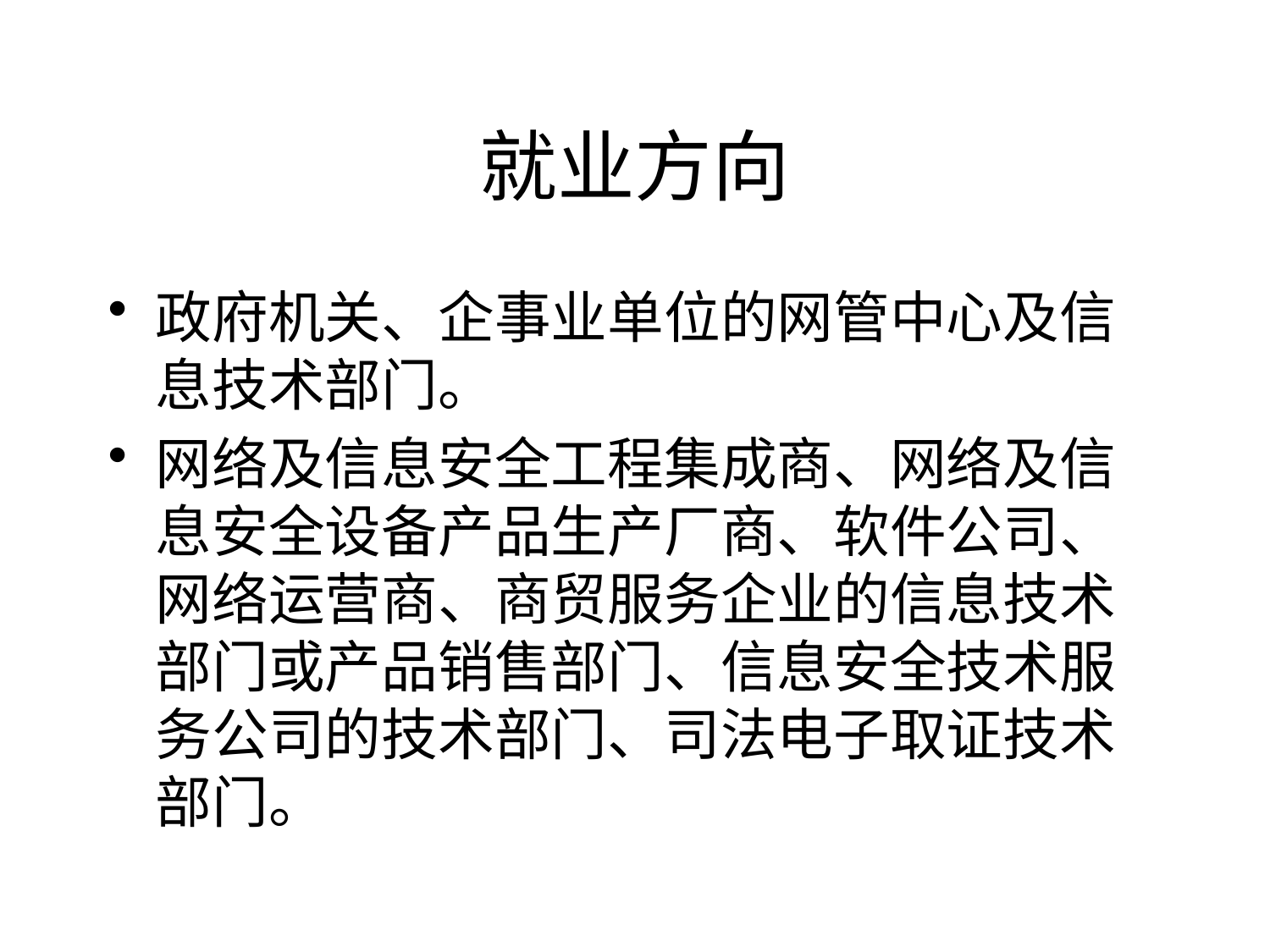

# 就业方向
政府机关、企事业单位的网管中心及信息技术部门。
网络及信息安全工程集成商、网络及信息安全设备产品生产厂商、软件公司、网络运营商、商贸服务企业的信息技术部门或产品销售部门、信息安全技术服务公司的技术部门、司法电子取证技术部门。